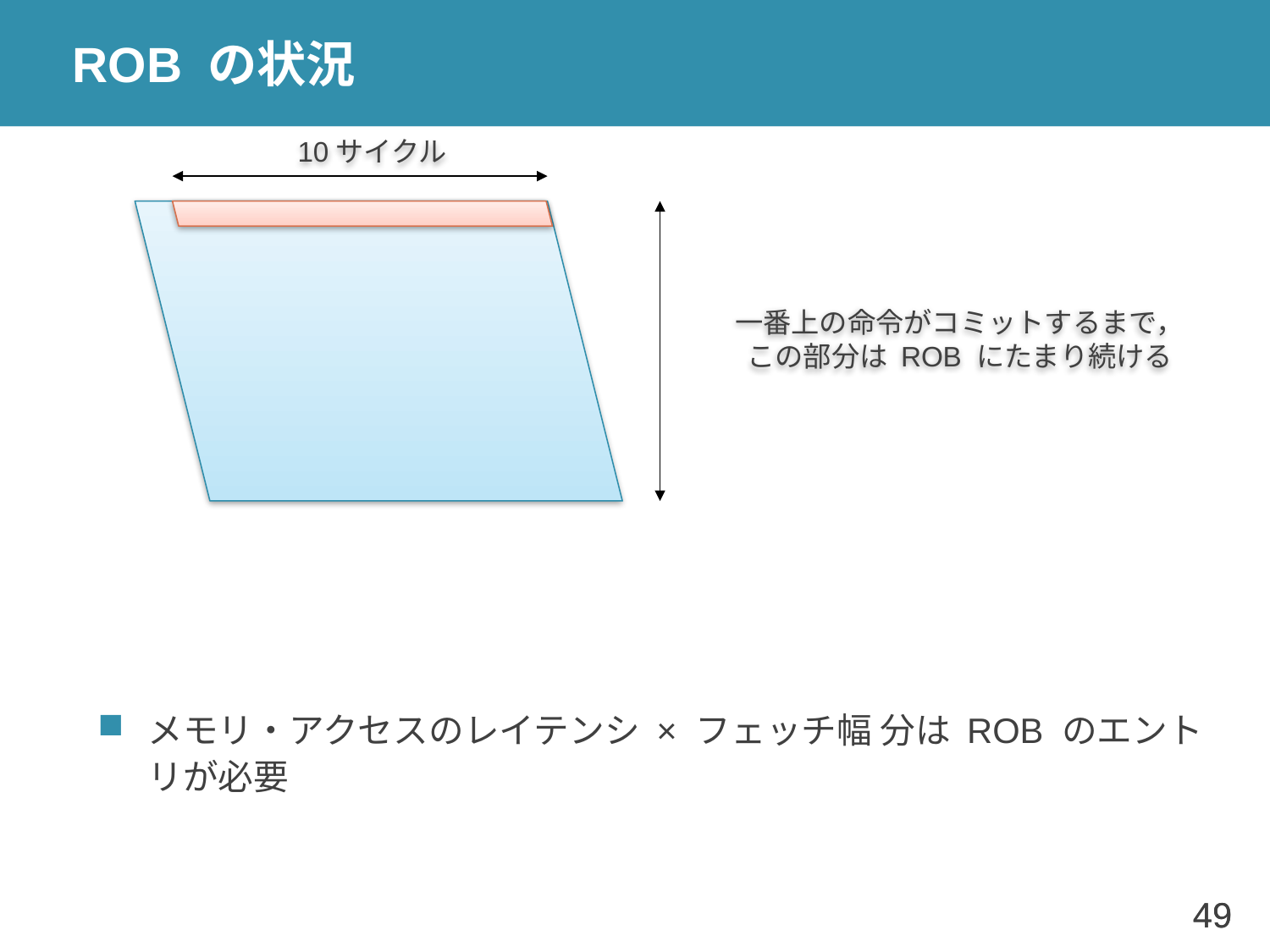

# ROB の状況
10サイクル

一番上の命令がコミットするまで，
この部分は ROB にたまり続ける
メモリ・アクセスのレイテンシ × フェッチ幅 分は ROB のエントリが必要